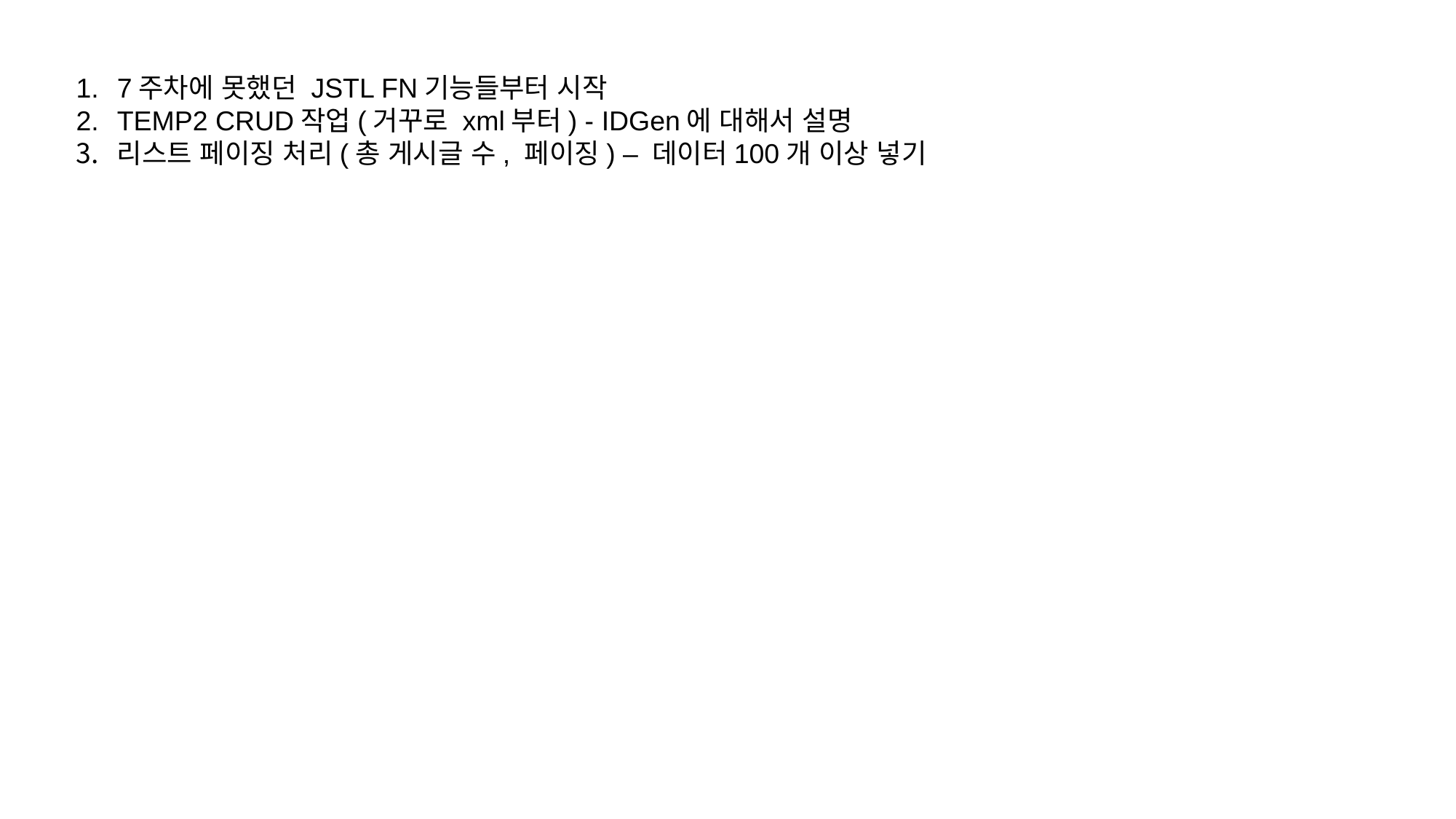

7주차에 못했던 JSTL FN기능들부터 시작
TEMP2 CRUD작업(거꾸로 xml부터) - IDGen에 대해서 설명
리스트 페이징 처리(총 게시글 수, 페이징) – 데이터100개 이상 넣기